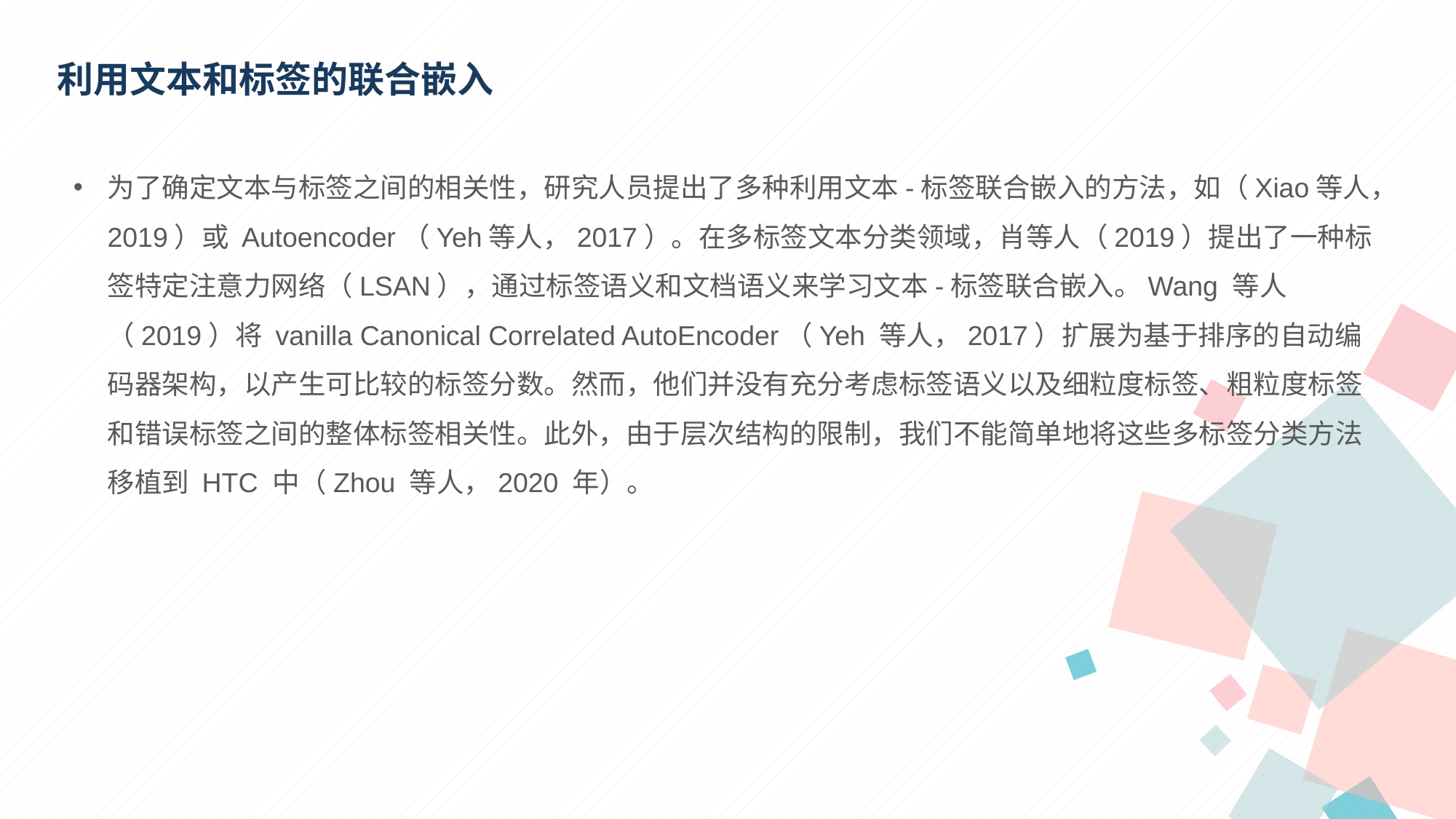

利用文本和标签的联合嵌入
为了确定文本与标签之间的相关性，研究人员提出了多种利用文本-标签联合嵌入的方法，如（Xiao等人，2019）或 Autoencoder（Yeh等人，2017）。在多标签文本分类领域，肖等人（2019）提出了一种标签特定注意力网络（LSAN），通过标签语义和文档语义来学习文本-标签联合嵌入。Wang 等人（2019）将 vanilla Canonical Correlated AutoEncoder（Yeh 等人，2017）扩展为基于排序的自动编码器架构，以产生可比较的标签分数。然而，他们并没有充分考虑标签语义以及细粒度标签、粗粒度标签和错误标签之间的整体标签相关性。此外，由于层次结构的限制，我们不能简单地将这些多标签分类方法移植到 HTC 中（Zhou 等人，2020 年）。